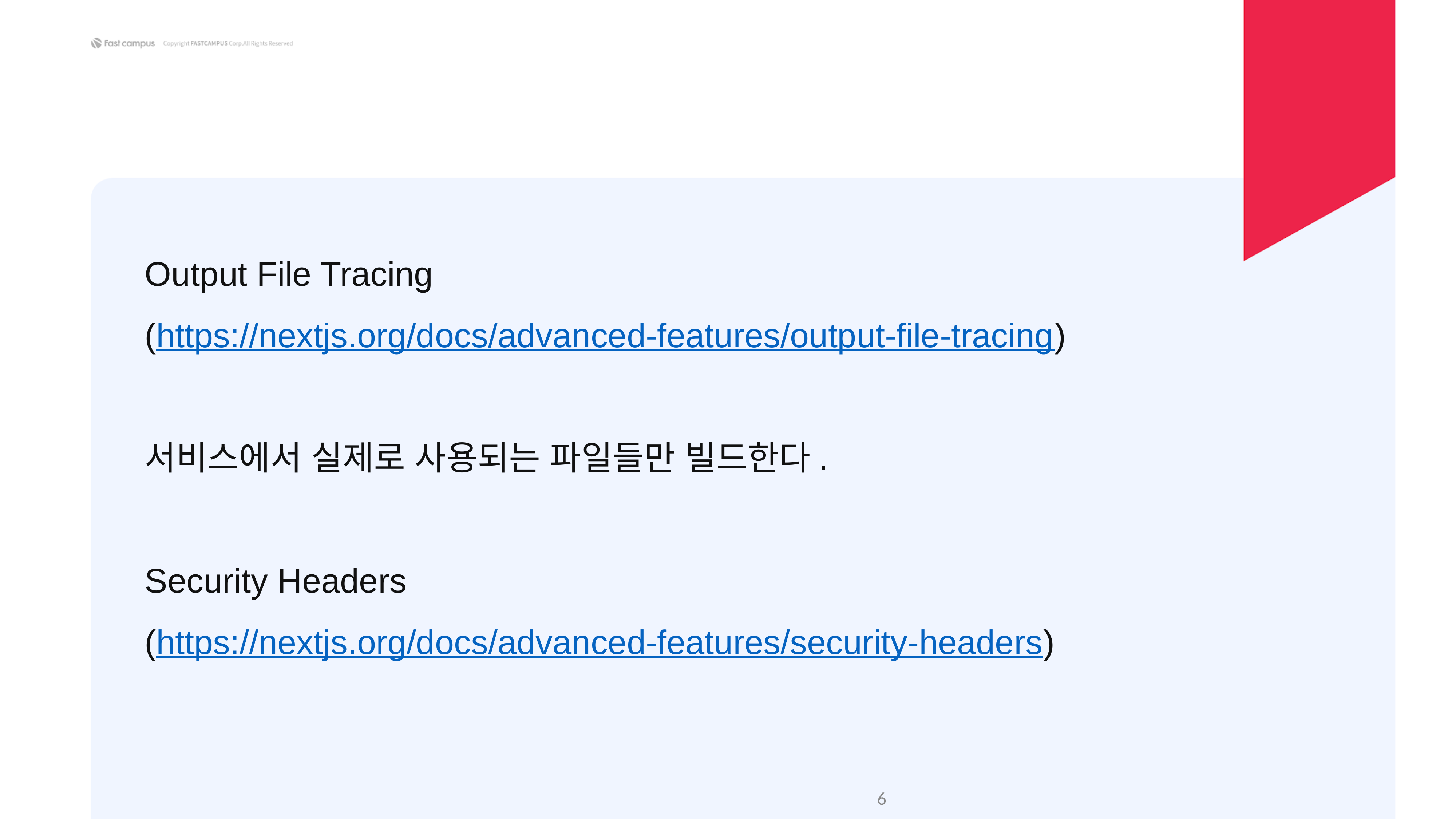

Output File Tracing
(https://nextjs.org/docs/advanced-features/output-file-tracing)

서비스에서 실제로 사용되는 파일들만 빌드한다.

Security Headers
(https://nextjs.org/docs/advanced-features/security-headers)

6